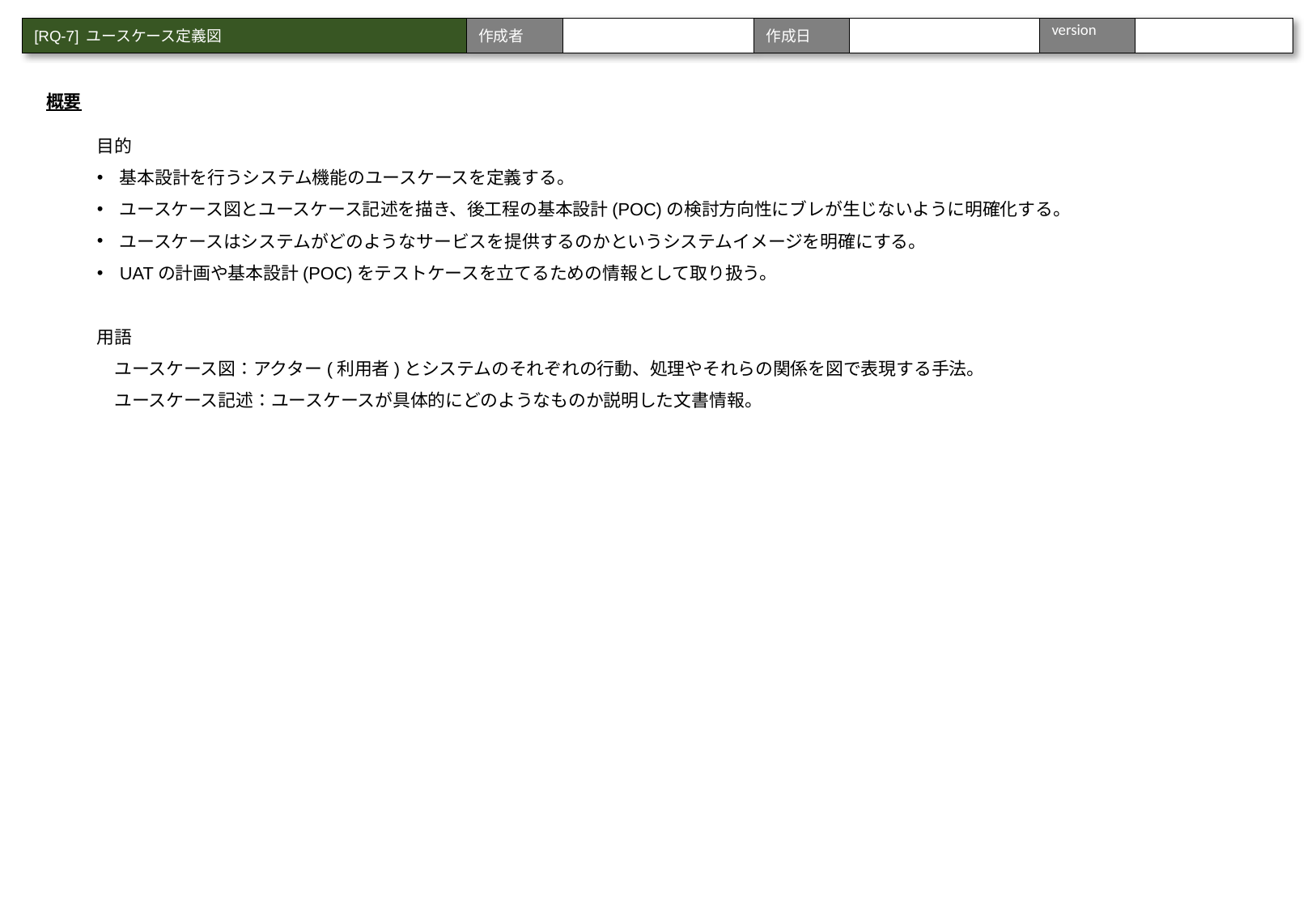

| [RQ-7] ユースケース定義図 | 作成者 |  | 作成日 |  | version |  |
| --- | --- | --- | --- | --- | --- | --- |
概要
目的
基本設計を行うシステム機能のユースケースを定義する。
ユースケース図とユースケース記述を描き、後工程の基本設計(POC)の検討方向性にブレが生じないように明確化する。
ユースケースはシステムがどのようなサービスを提供するのかというシステムイメージを明確にする。
UATの計画や基本設計(POC)をテストケースを立てるための情報として取り扱う。

用語
　ユースケース図：アクター(利用者)とシステムのそれぞれの行動、処理やそれらの関係を図で表現する手法。
　ユースケース記述：ユースケースが具体的にどのようなものか説明した文書情報。